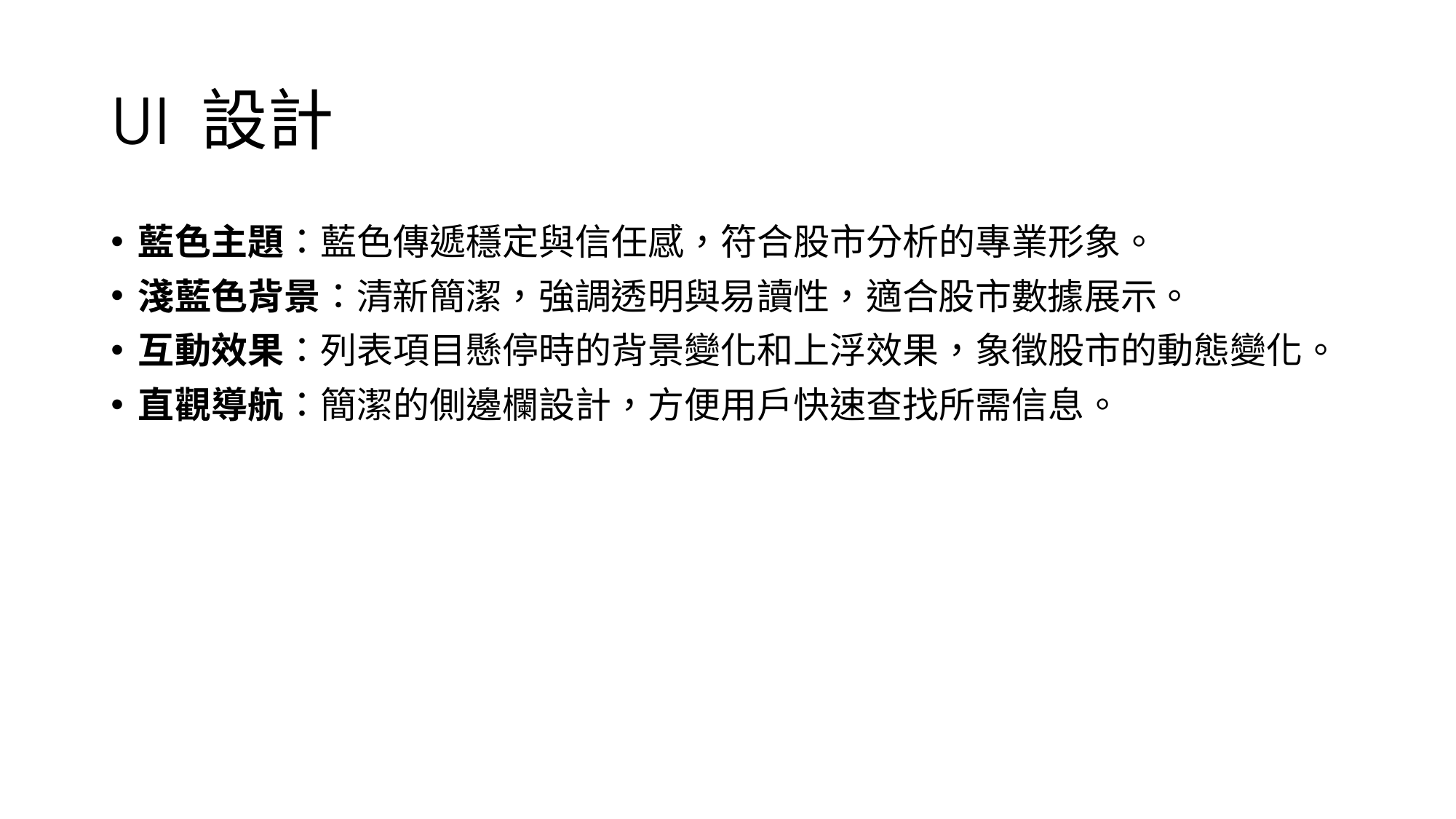

# UI 設計
藍色主題：藍色傳遞穩定與信任感，符合股市分析的專業形象。
淺藍色背景：清新簡潔，強調透明與易讀性，適合股市數據展示。
互動效果：列表項目懸停時的背景變化和上浮效果，象徵股市的動態變化。
直觀導航：簡潔的側邊欄設計，方便用戶快速查找所需信息。